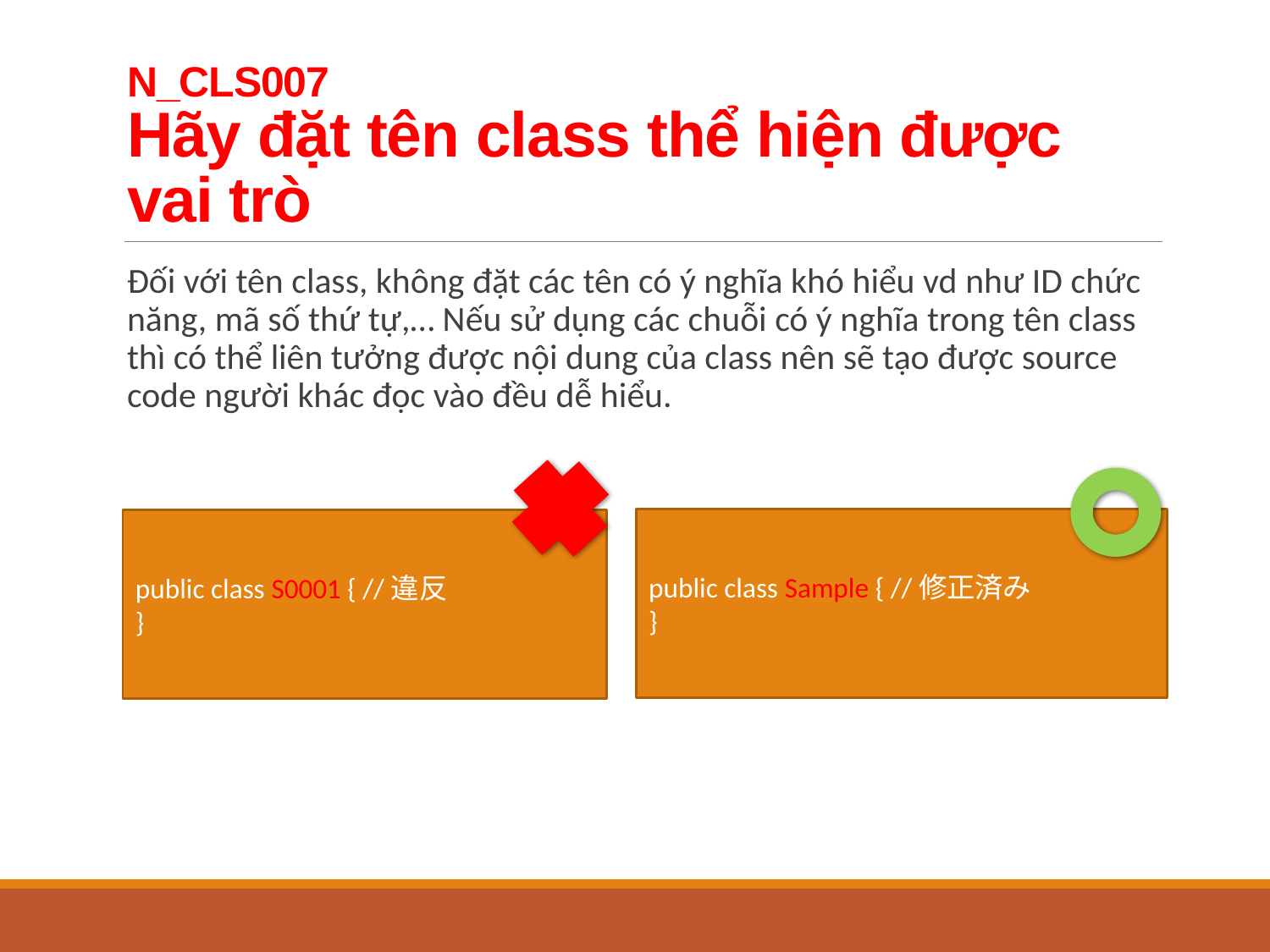

# N_CLS007 Hãy đặt tên class thể hiện được vai trò
Đối với tên class, không đặt các tên có ý nghĩa khó hiểu vd như ID chức năng, mã số thứ tự,… Nếu sử dụng các chuỗi có ý nghĩa trong tên class thì có thể liên tưởng được nội dung của class nên sẽ tạo được source code người khác đọc vào đều dễ hiểu.

public class Sample { //修正済み
}
public class S0001 { //違反
}